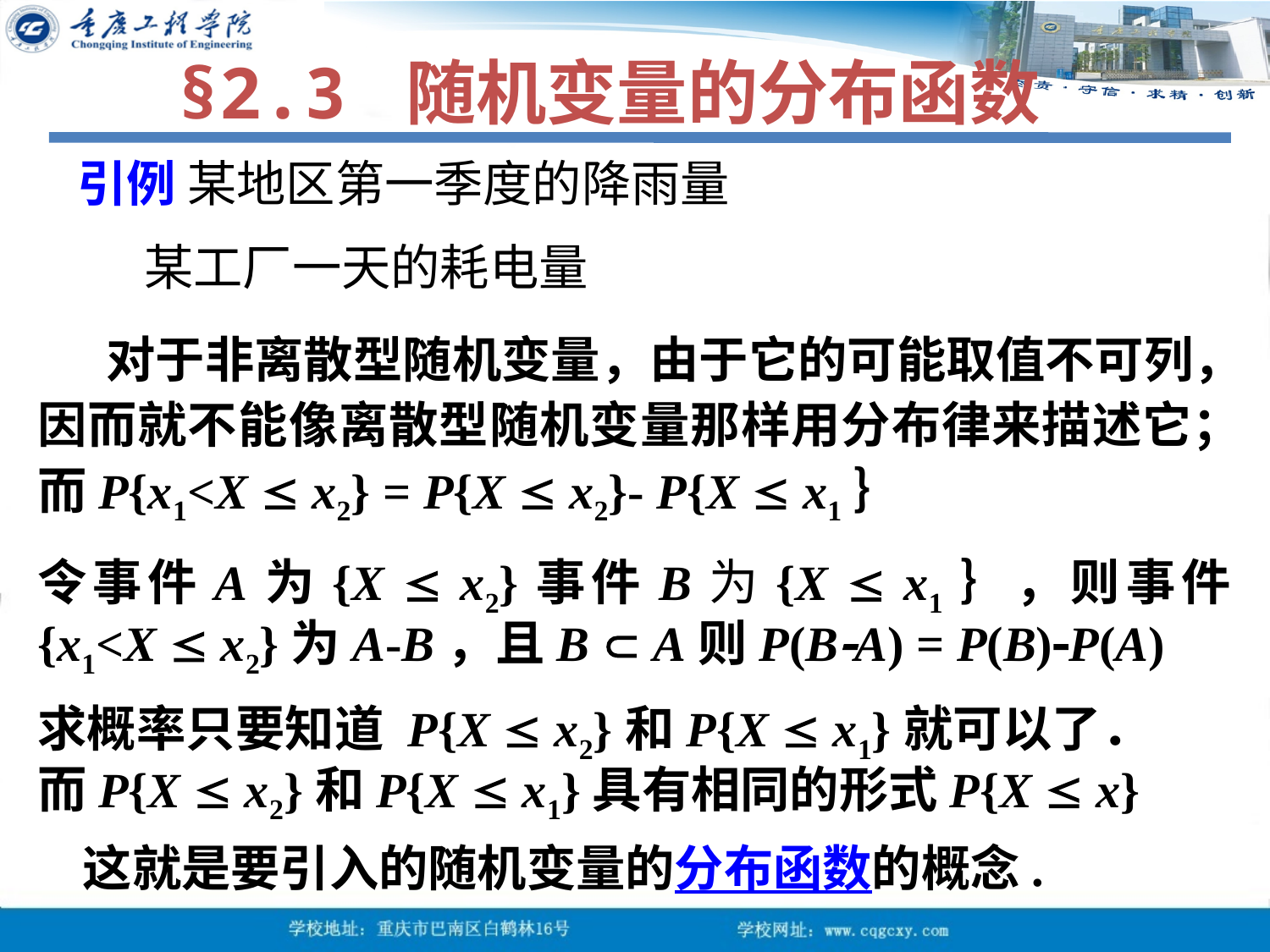

§2.3 随机变量的分布函数

引例 某地区第一季度的降雨量
     某工厂一天的耗电量
     对于非离散型随机变量，由于它的可能取值不可列，因而就不能像离散型随机变量那样用分布律来描述它；而P{x1<X ≤ x2} = P{X ≤ x2}- P{X ≤ x1｝
令事件A为{X ≤ x2}事件B为{X ≤ x1｝，则事件{x1<X ≤ x2}为A-B，且B ⊂ A则P(B−A) = P(B)−P(A)
求概率只要知道 P{X ≤ x2}和P{X ≤ x1}就可以了．         而P{X ≤ x2}和P{X ≤ x1}具有相同的形式P{X ≤ x}
   这就是要引入的随机变量的分布函数的概念.